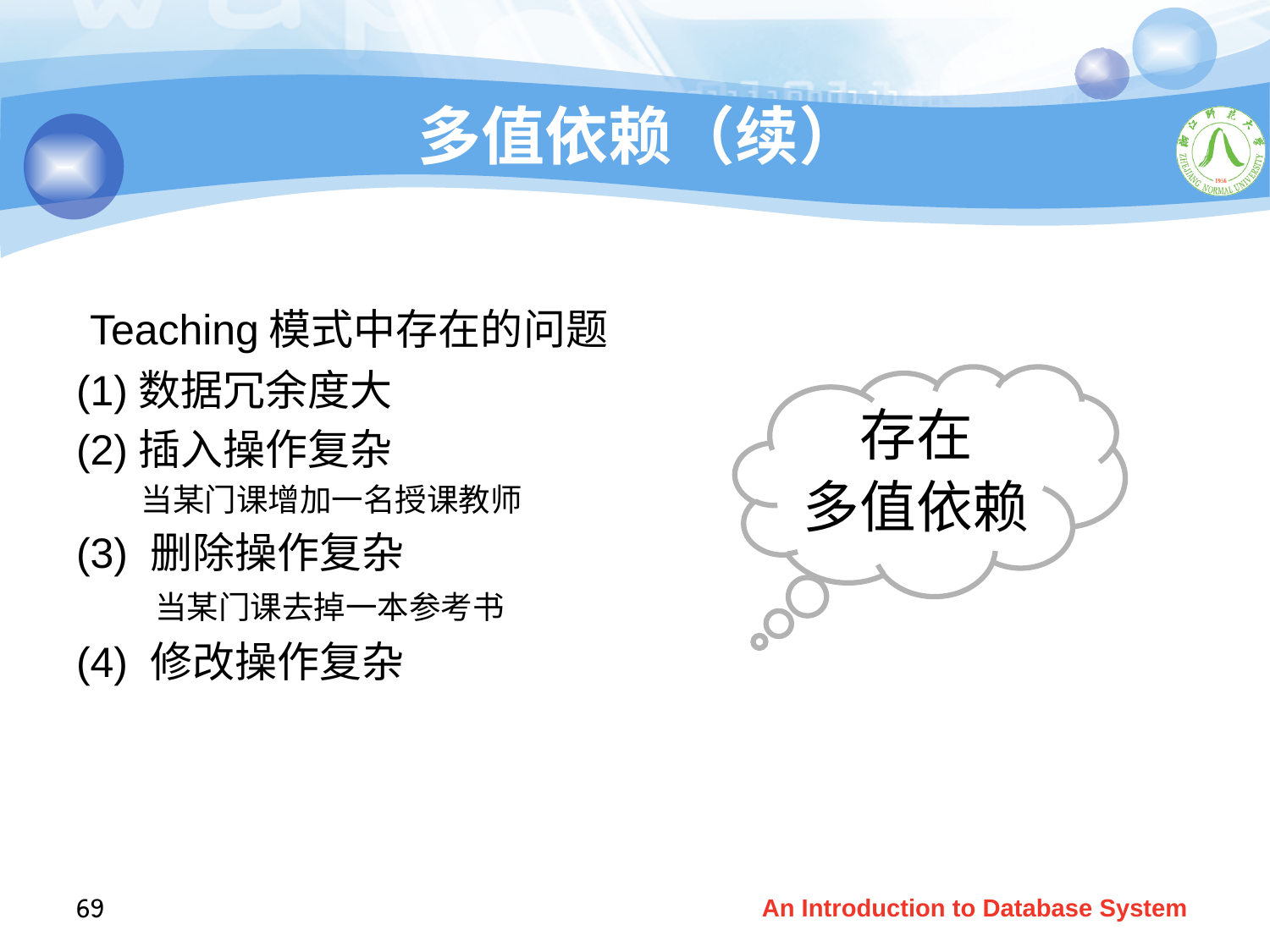

# 多值依赖（续）
 Teaching模式中存在的问题
(1)数据冗余度大
(2)插入操作复杂
        当某门课增加一名授课教师
(3) 删除操作复杂
         当某门课去掉一本参考书
(4) 修改操作复杂
存在
多值依赖
69
An Introduction to Database System